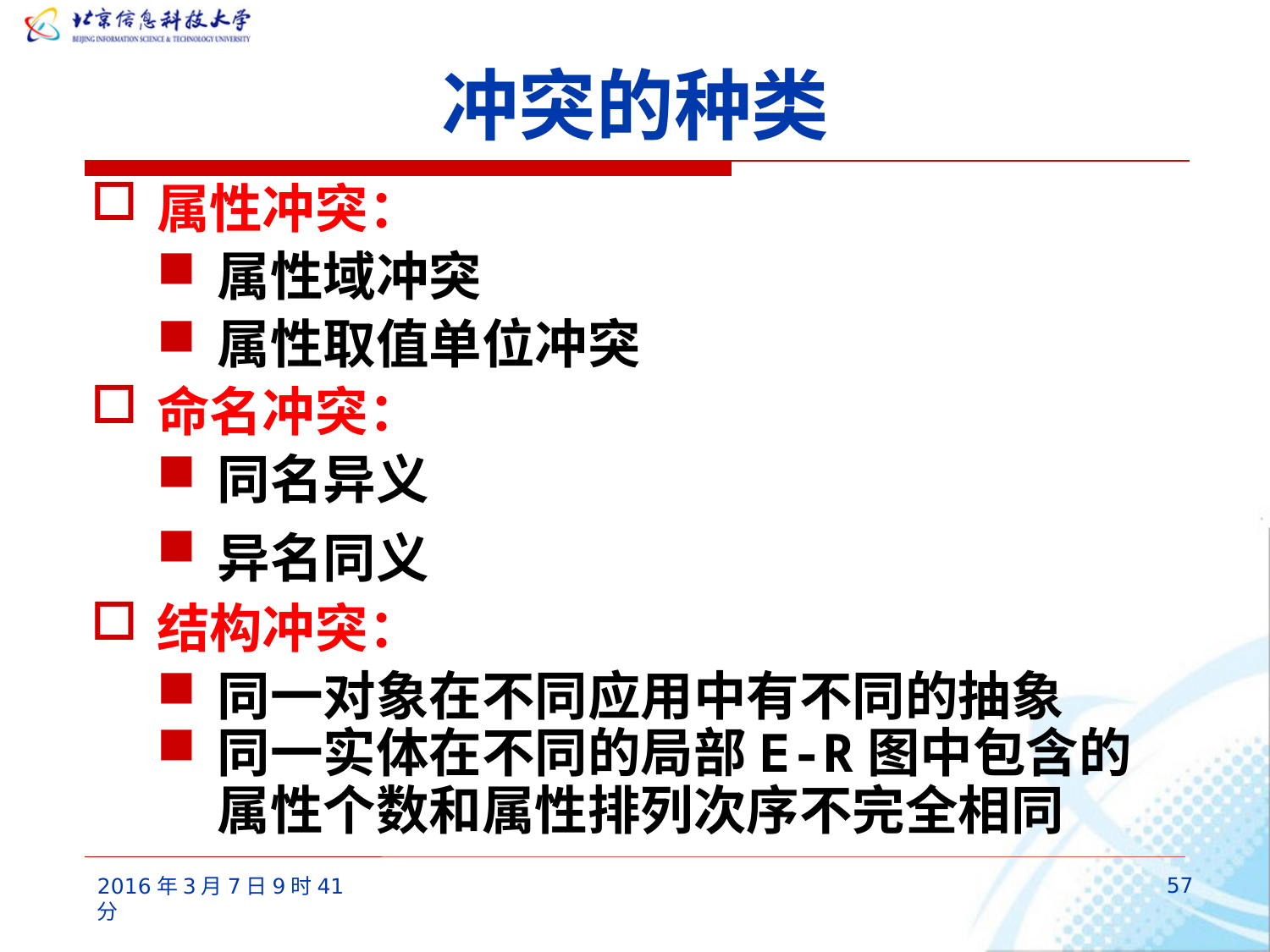

# 冲突的种类
属性冲突：
属性域冲突
属性取值单位冲突
命名冲突：
同名异义
异名同义
结构冲突：
同一对象在不同应用中有不同的抽象
同一实体在不同的局部E-R图中包含的属性个数和属性排列次序不完全相同
2016年3月7日9时41分